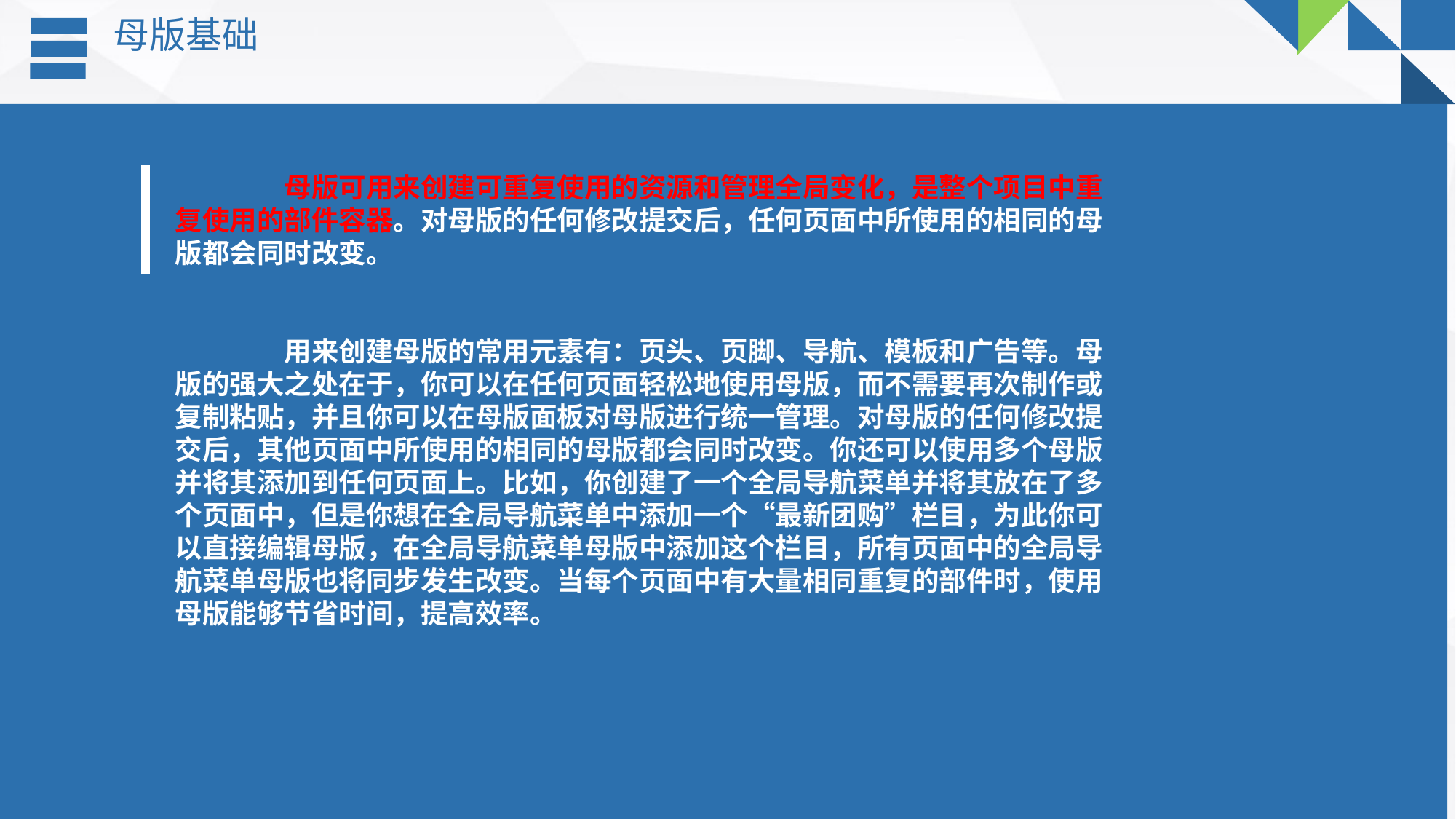

母版基础

	母版可用来创建可重复使用的资源和管理全局变化，是整个项目中重复使用的部件容器。对母版的任何修改提交后，任何页面中所使用的相同的母版都会同时改变。

	用来创建母版的常用元素有：页头、页脚、导航、模板和广告等。母版的强大之处在于，你可以在任何页面轻松地使用母版，而不需要再次制作或复制粘贴，并且你可以在母版面板对母版进行统一管理。对母版的任何修改提交后，其他页面中所使用的相同的母版都会同时改变。你还可以使用多个母版并将其添加到任何页面上。比如，你创建了一个全局导航菜单并将其放在了多个页面中，但是你想在全局导航菜单中添加一个“最新团购”栏目，为此你可以直接编辑母版，在全局导航菜单母版中添加这个栏目，所有页面中的全局导航菜单母版也将同步发生改变。当每个页面中有大量相同重复的部件时，使用母版能够节省时间，提高效率。